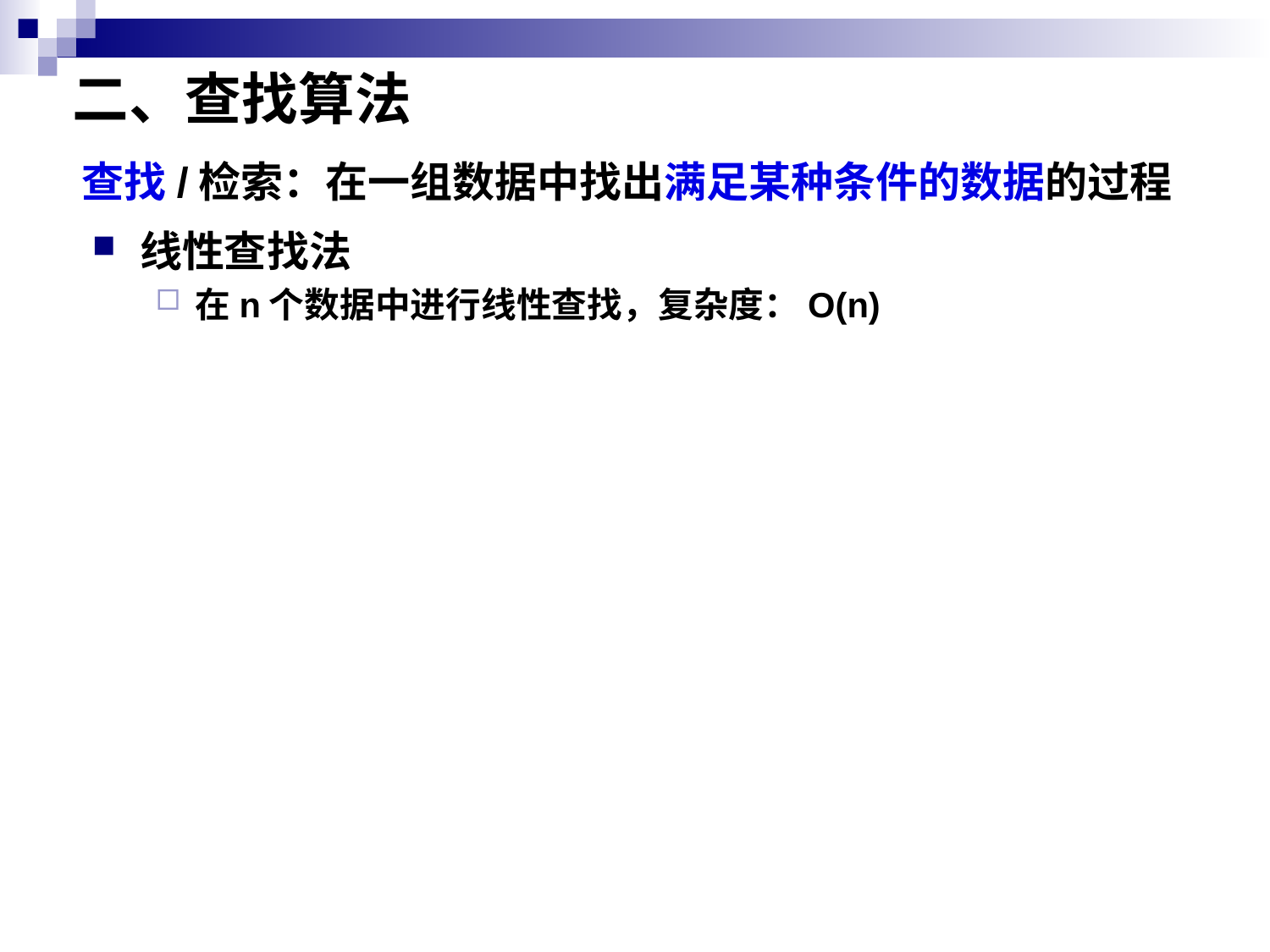

# 二、查找算法
查找/检索：在一组数据中找出满足某种条件的数据的过程
线性查找法
在n个数据中进行线性查找，复杂度：O(n)